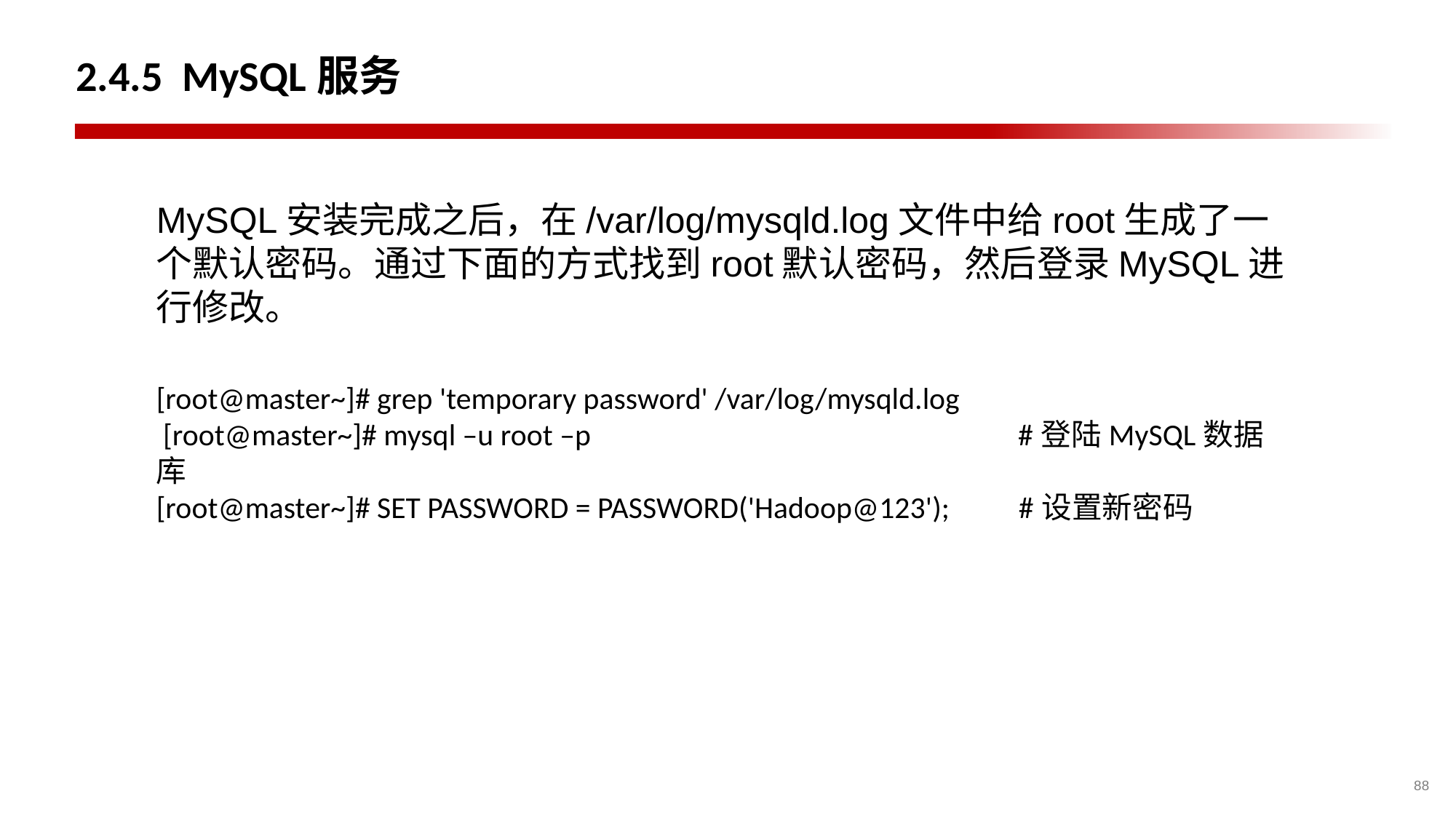

2.4.5  MySQL服务

MySQL安装完成之后，在/var/log/mysqld.log文件中给root生成了一个默认密码。通过下面的方式找到root默认密码，然后登录MySQL进行修改。

[root@master~]# grep 'temporary password' /var/log/mysqld.log
 [root@master~]# mysql –u root –p    		                              #登陆MySQL数据库
[root@master~]# SET PASSWORD = PASSWORD('Hadoop@123');          #设置新密码

88